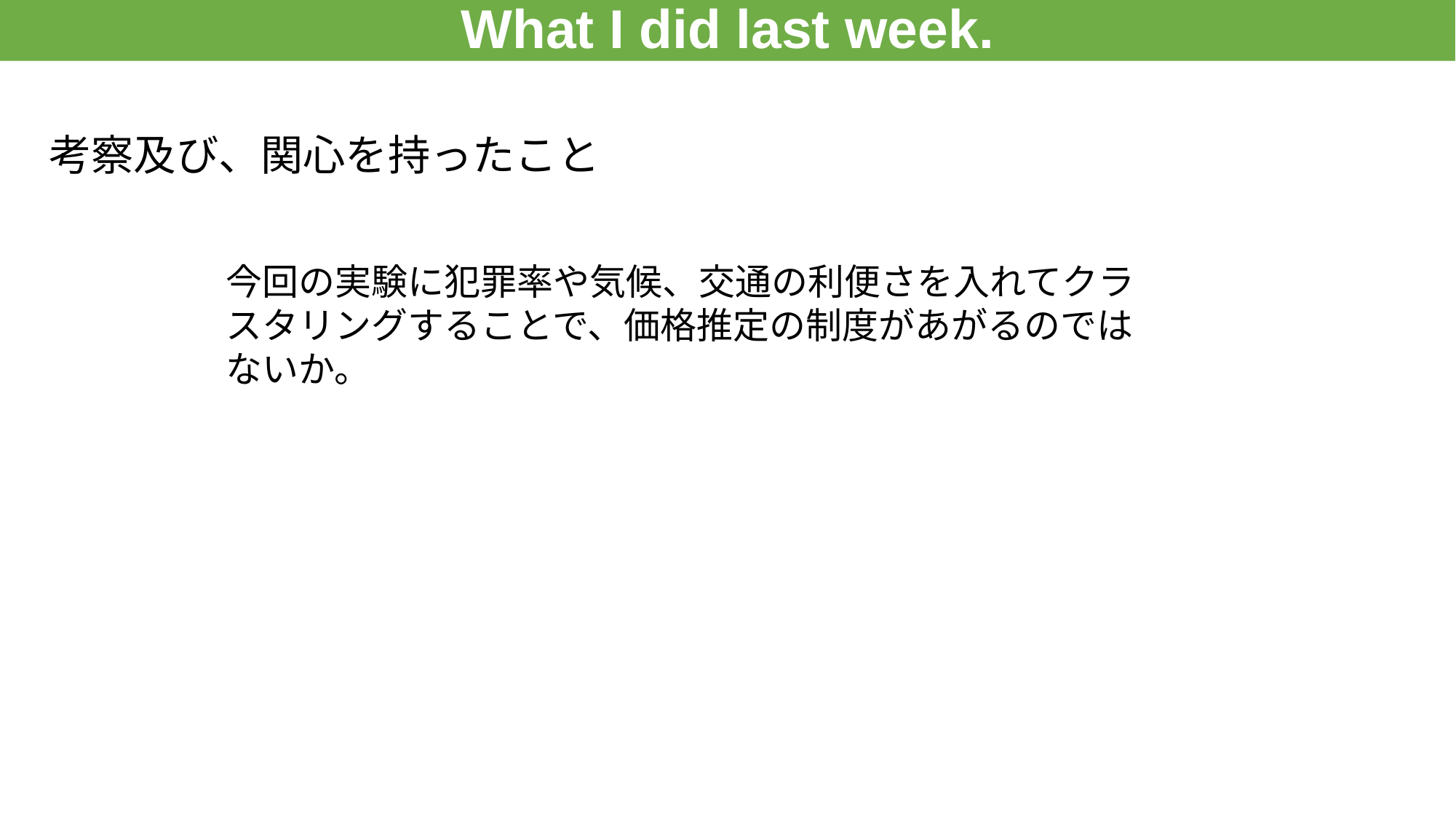

What I did last week.
# 考察及び、関心を持ったこと
今回の実験に犯罪率や気候、交通の利便さを入れてクラスタリングすることで、価格推定の制度があがるのではないか。